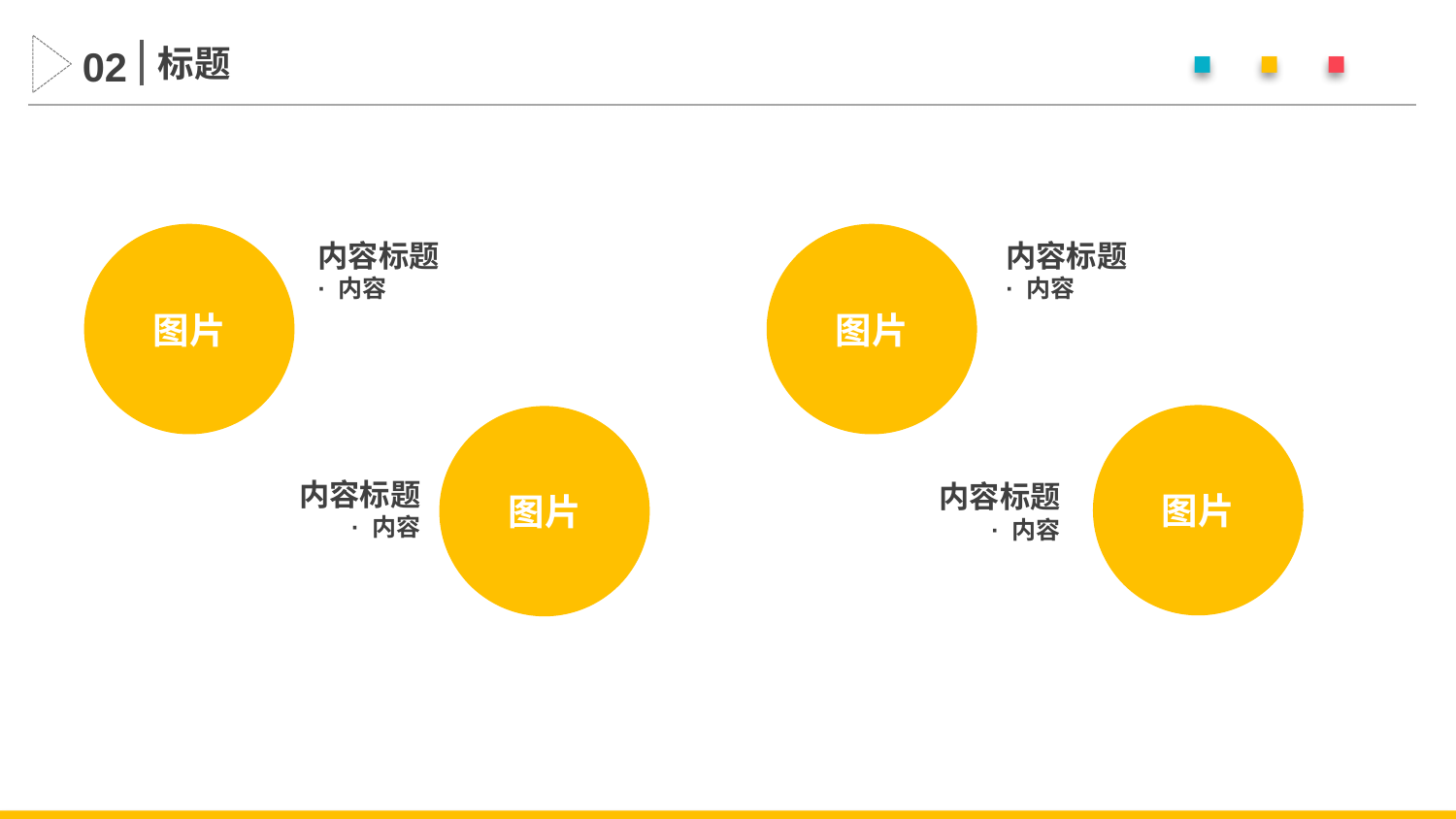

· · ·
标题
02

图片
图片
内容标题
· 内容
内容标题
· 内容
图片
图片
内容标题
· 内容
内容标题
· 内容